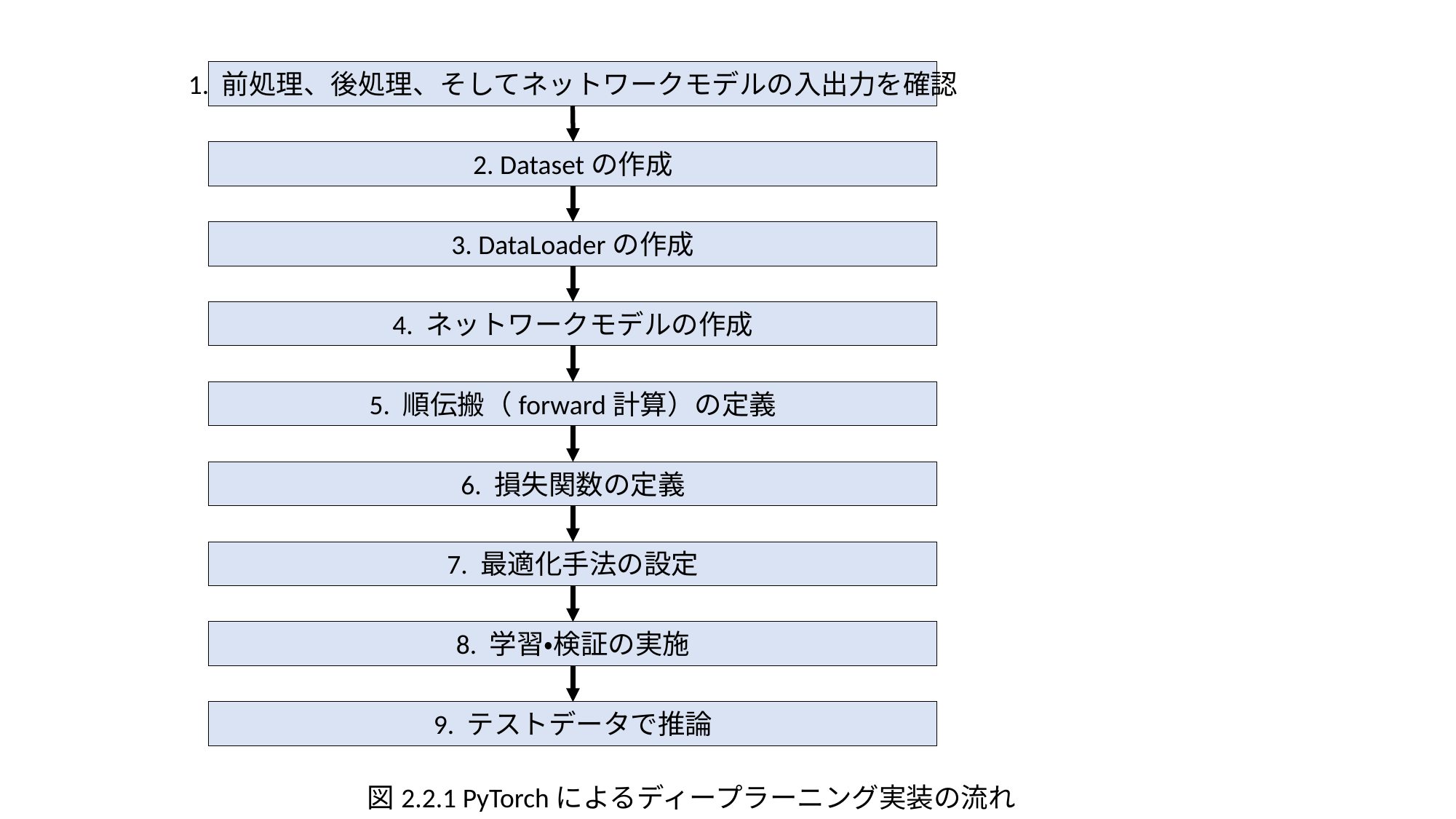

1. 前処理、後処理、そしてネットワークモデルの入出力を確認
2. Datasetの作成
3. DataLoaderの作成
4. ネットワークモデルの作成
5. 順伝搬（forward計算）の定義
6. 損失関数の定義
7. 最適化手法の設定
8. 学習・検証の実施
9. テストデータで推論
図2.2.1 PyTorchによるディープラーニング実装の流れ